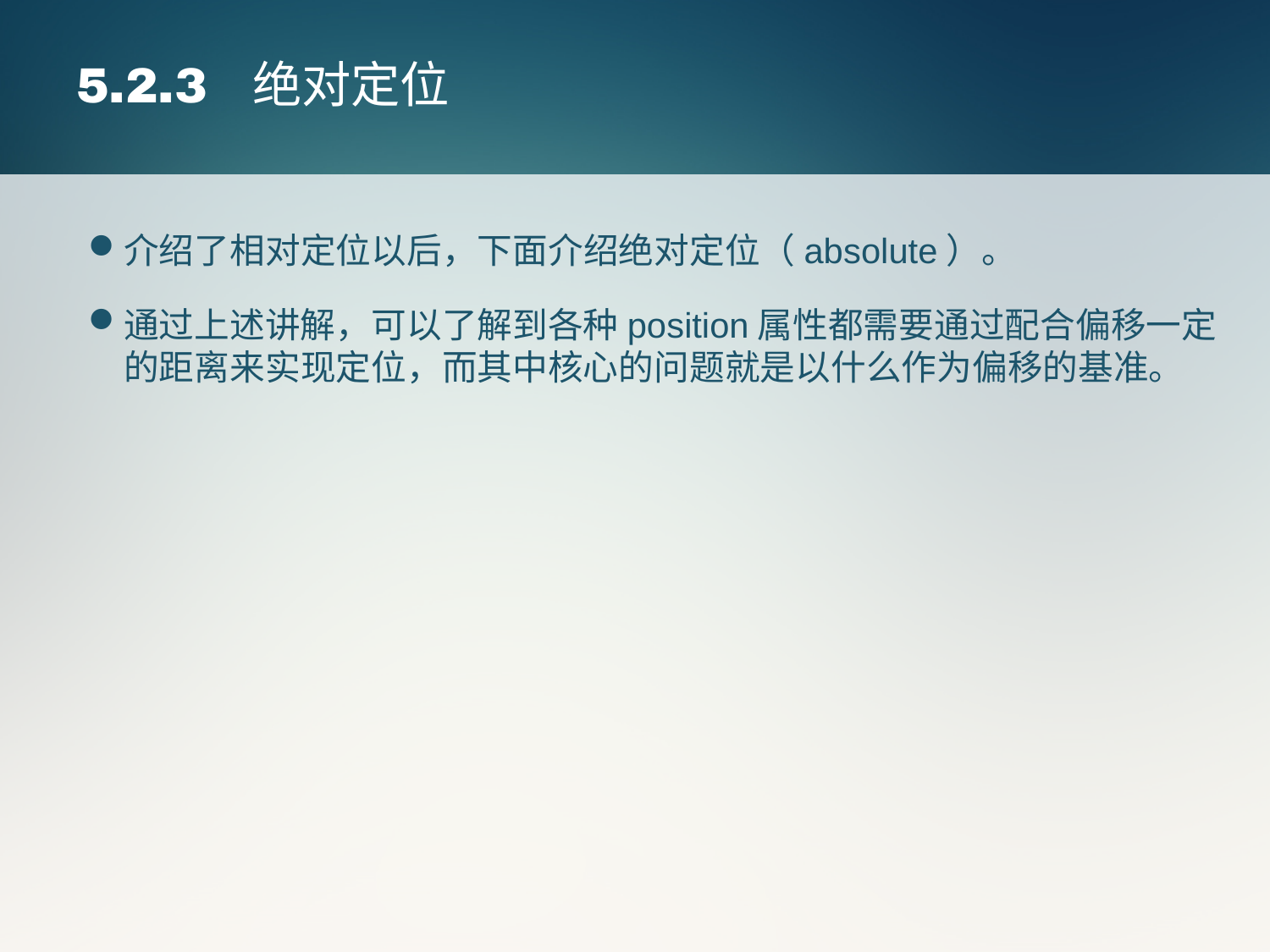

# 5.2.3  绝对定位
介绍了相对定位以后，下面介绍绝对定位（absolute）。
通过上述讲解，可以了解到各种position属性都需要通过配合偏移一定的距离来实现定位，而其中核心的问题就是以什么作为偏移的基准。